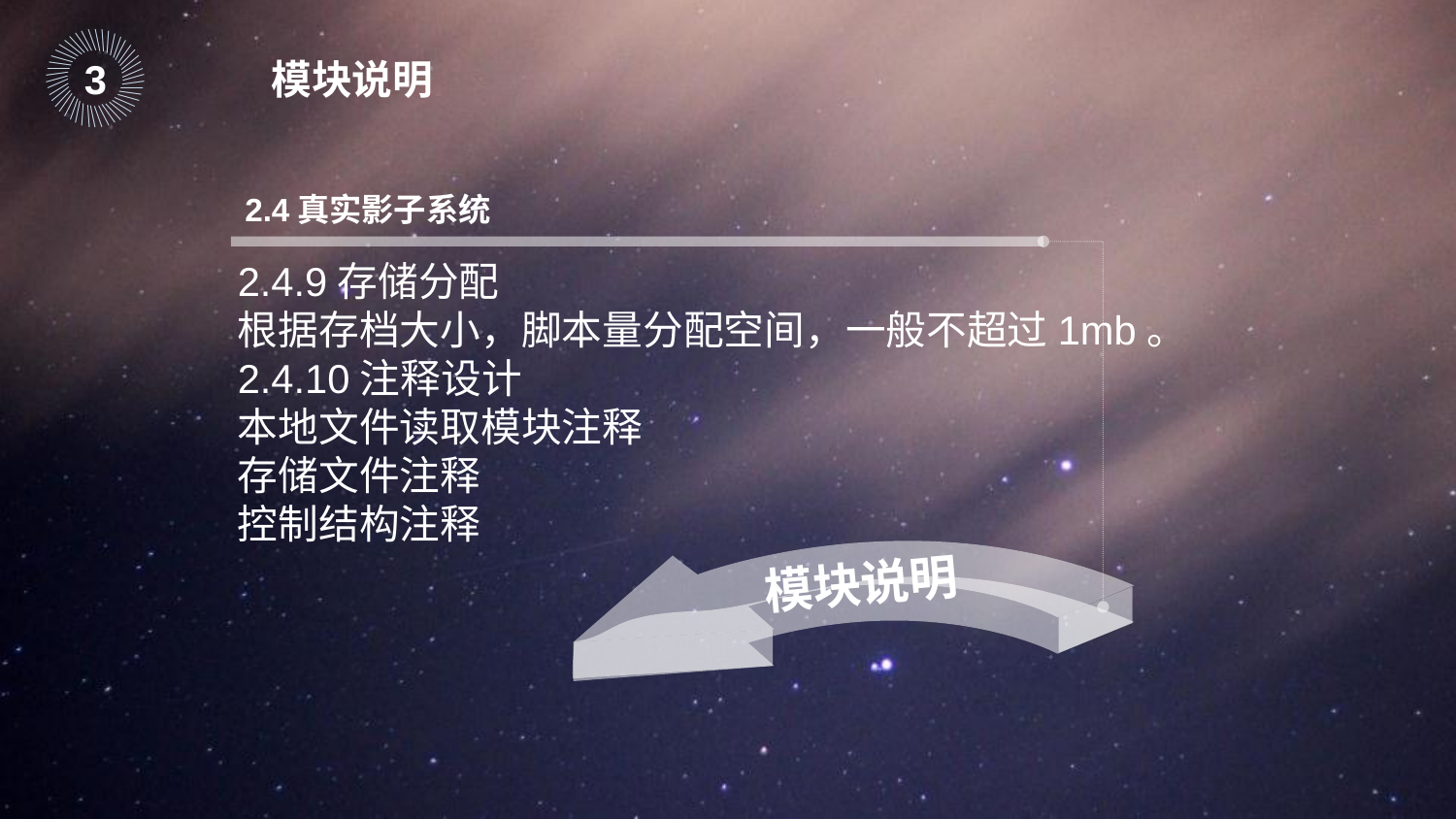

｜
｜
｜
｜
｜
｜
｜
｜
｜
｜
｜
｜
｜
｜
｜
｜
｜
｜
｜
｜
｜
｜
｜
｜
｜
｜
｜
｜
｜
｜
｜
｜
｜
｜
｜
｜
｜
｜
｜
｜
｜
｜
｜
｜
｜
｜
3
模块说明
2.4真实影子系统

2.4.9存储分配
根据存档大小，脚本量分配空间，一般不超过1mb。
2.4.10注释设计
本地文件读取模块注释
存储文件注释
控制结构注释

模块说明